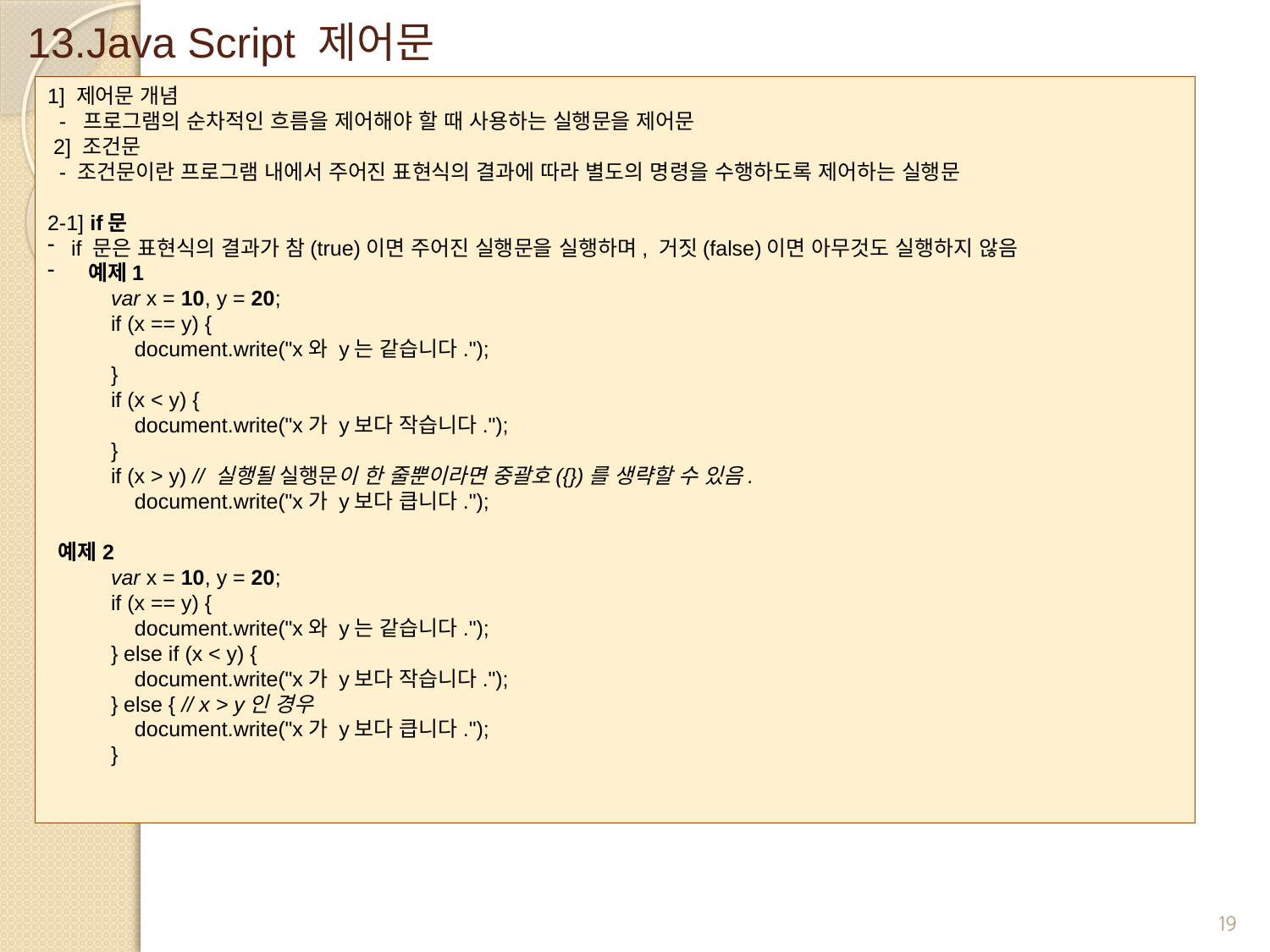

# 13.Java Script 제어문
1] 제어문 개념
  -  프로그램의 순차적인 흐름을 제어해야 할 때 사용하는 실행문을 제어문
 2] 조건문
  - 조건문이란 프로그램 내에서 주어진 표현식의 결과에 따라 별도의 명령을 수행하도록 제어하는 실행문

2-1] if문
if 문은 표현식의 결과가 참(true)이면 주어진 실행문을 실행하며, 거짓(false)이면 아무것도 실행하지 않음
  예제1
var x = 10, y = 20;
if (x == y) {
    document.write("x와 y는 같습니다.");
}
if (x < y) {
    document.write("x가 y보다 작습니다.");
}
if (x > y) // 실행될 실행문이 한 줄뿐이라면 중괄호({})를 생략할 수 있음.
    document.write("x가 y보다 큽니다.");

 예제2
var x = 10, y = 20;
if (x == y) {
    document.write("x와 y는 같습니다.");
} else if (x < y) {
    document.write("x가 y보다 작습니다.");
} else { // x > y인 경우
    document.write("x가 y보다 큽니다.");
}

19